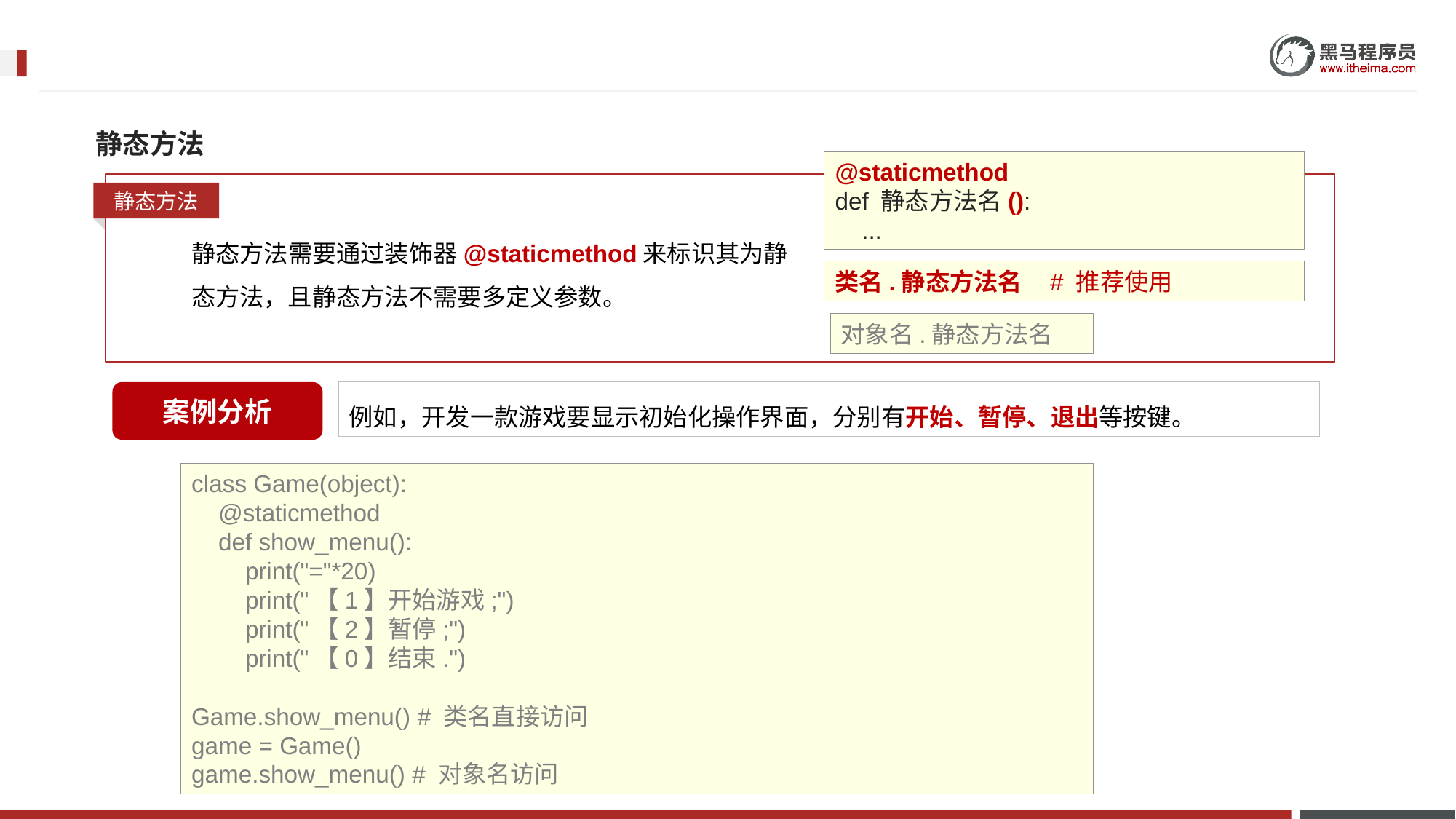

静态方法
@staticmethod
def 静态方法名():
    ...

静态方法

静态方法需要通过装饰器@staticmethod来标识其为静态方法，且静态方法不需要多定义参数。
类名.静态方法名    # 推荐使用
对象名.静态方法名
案例分析
例如，开发一款游戏要显示初始化操作界面，分别有开始、暂停、退出等按键。
class Game(object):
    @staticmethod
    def show_menu():
        print("="*20)
        print("【1】开始游戏;")
        print("【2】暂停;")
        print("【0】结束.")

Game.show_menu() # 类名直接访问
game = Game()
game.show_menu() # 对象名访问